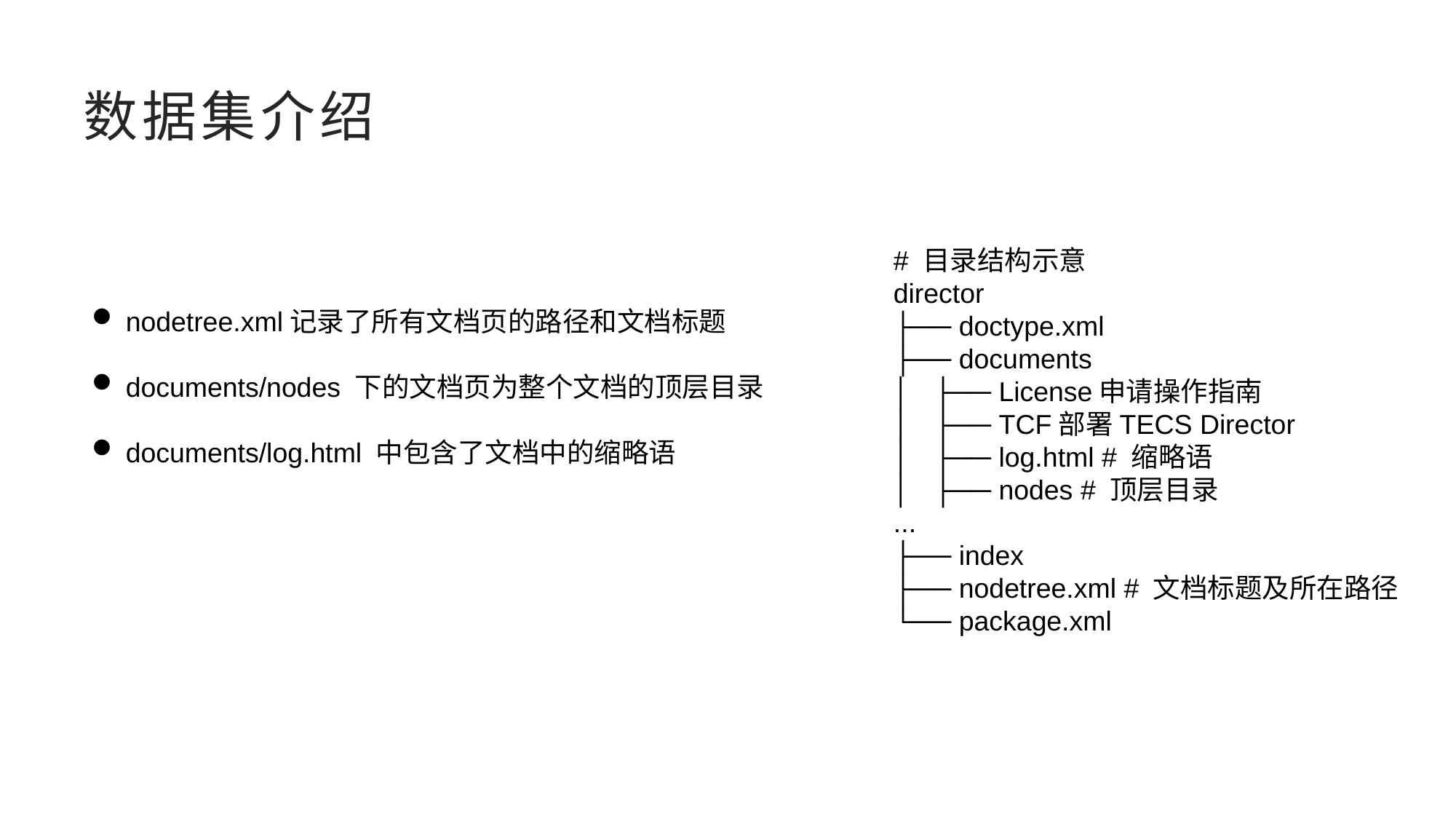

# 数据集介绍
# 目录结构示意
director
├── doctype.xml
├── documents
│   ├── License申请操作指南
│   ├── TCF部署TECS Director
│   ├── log.html # 缩略语
│   ├── nodes # 顶层目录
...
├── index
├── nodetree.xml # 文档标题及所在路径
└── package.xml
nodetree.xml记录了所有文档页的路径和文档标题

documents/nodes 下的文档页为整个文档的顶层目录

documents/log.html 中包含了文档中的缩略语